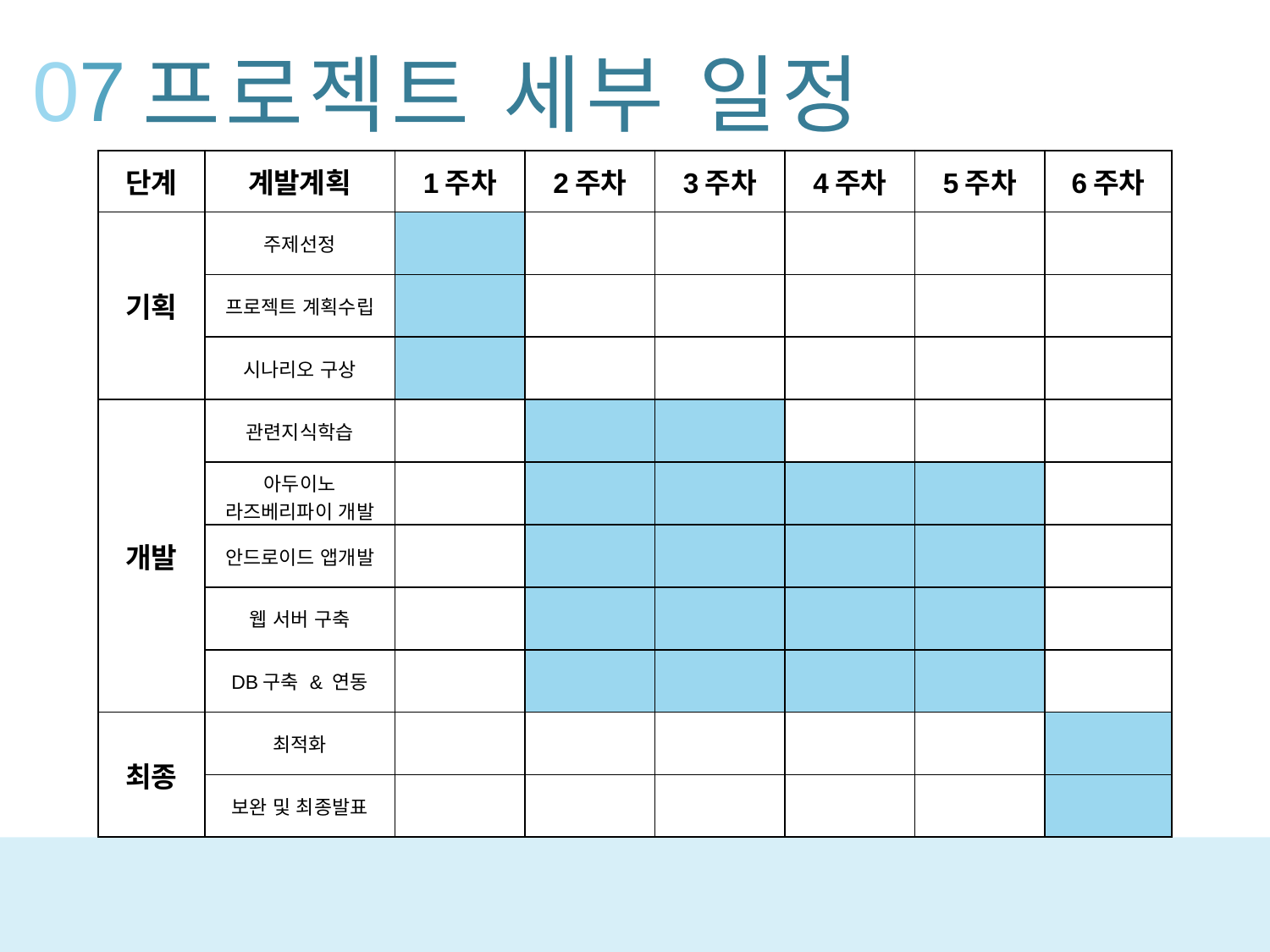

07
프로젝트 세부 일정
| 단계 | 계발계획 | 1주차 | 2주차 | 3주차 | 4주차 | 5주차 | 6주차 |
| --- | --- | --- | --- | --- | --- | --- | --- |
| 기획 | 주제선정 |  |  |  |  |  |  |
|  | 프로젝트 계획수립 |  |  |  |  |  |  |
|  | 시나리오 구상 |  |  |  |  |  |  |
| 개발 | 관련지식학습 |  |  |  |  |  |  |
|  | 아두이노 라즈베리파이 개발 |  |  |  |  |  |  |
|  | 안드로이드 앱개발 |  |  |  |  |  |  |
|  | 웹 서버 구축 |  |  |  |  |  |  |
|  | DB구축 & 연동 |  |  |  |  |  |  |
| 최종 | 최적화 |  |  |  |  |  |  |
|  | 보완 및 최종발표 |  |  |  |  |  |  |